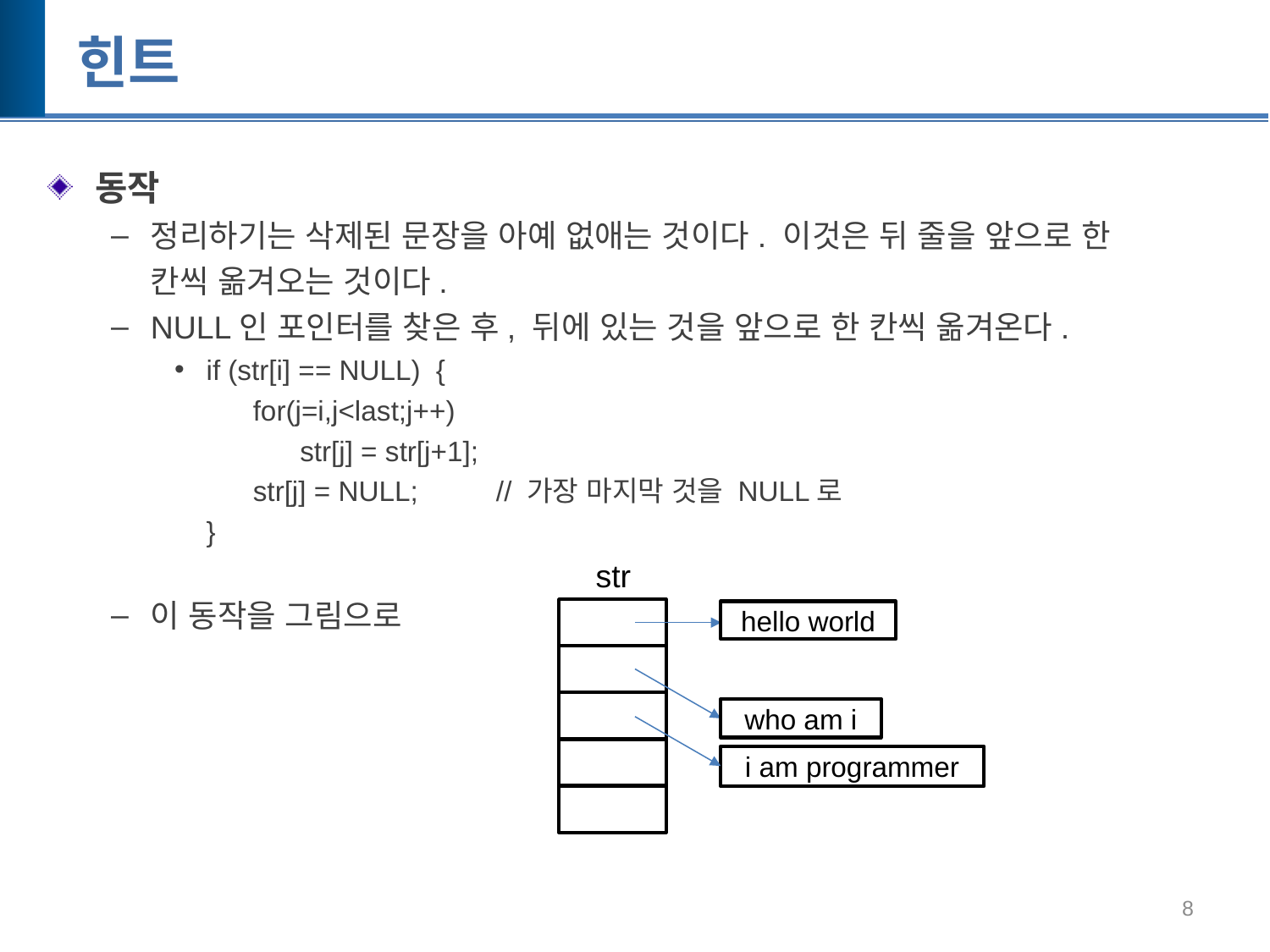

# 힌트
동작
정리하기는 삭제된 문장을 아예 없애는 것이다. 이것은 뒤 줄을 앞으로 한 칸씩 옮겨오는 것이다.
NULL인 포인터를 찾은 후, 뒤에 있는 것을 앞으로 한 칸씩 옮겨온다.
if (str[i] == NULL)  {
      for(j=i,j<last;j++)
            str[j] = str[j+1];
      str[j] = NULL;          // 가장 마지막 것을 NULL로
}
이 동작을 그림으로
str

hello world

who am i

i am programmer

8